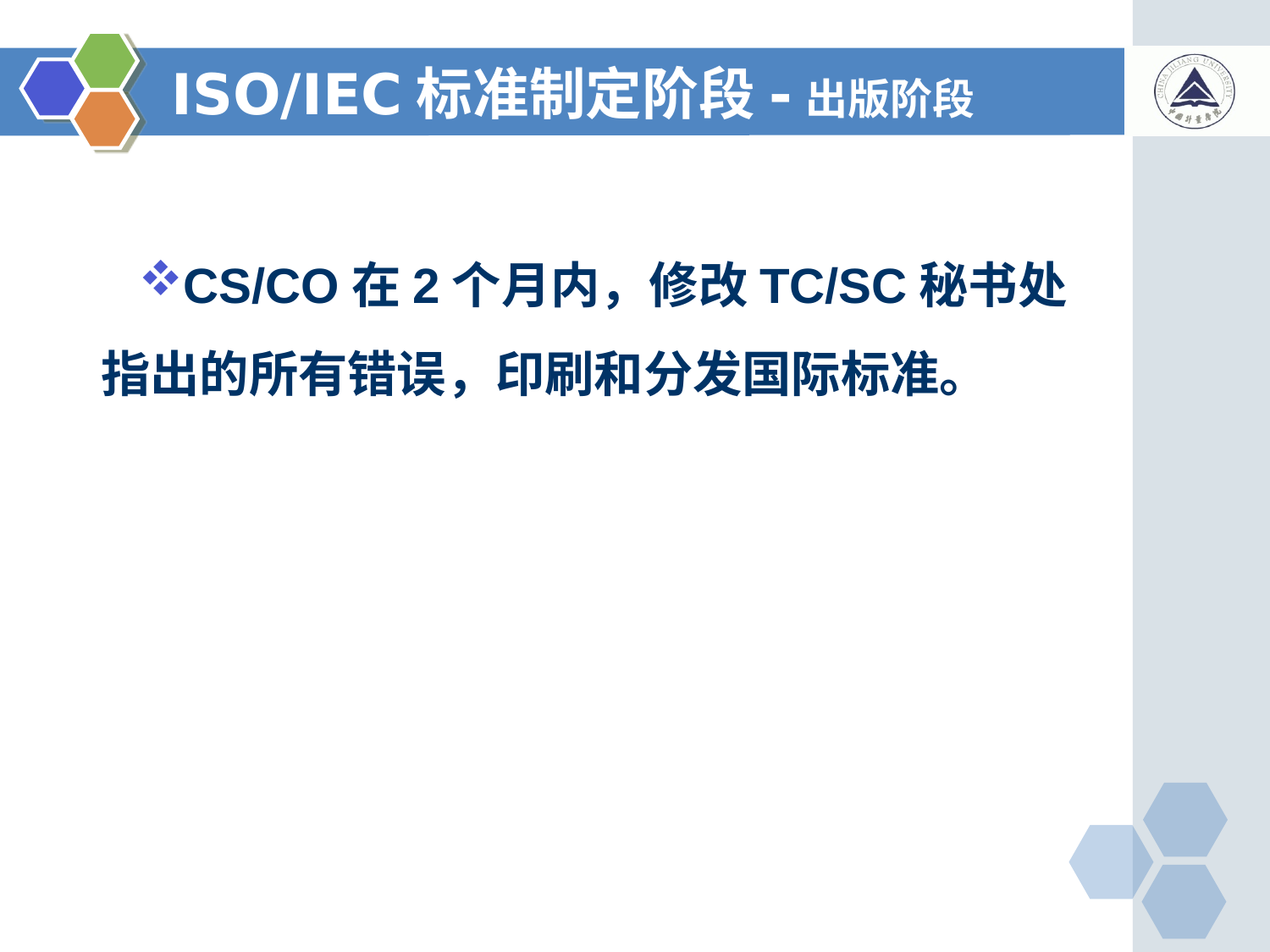

# ISO/IEC标准制定阶段-出版阶段

CS/CO在2个月内，修改TC/SC秘书处指出的所有错误，印刷和分发国际标准。